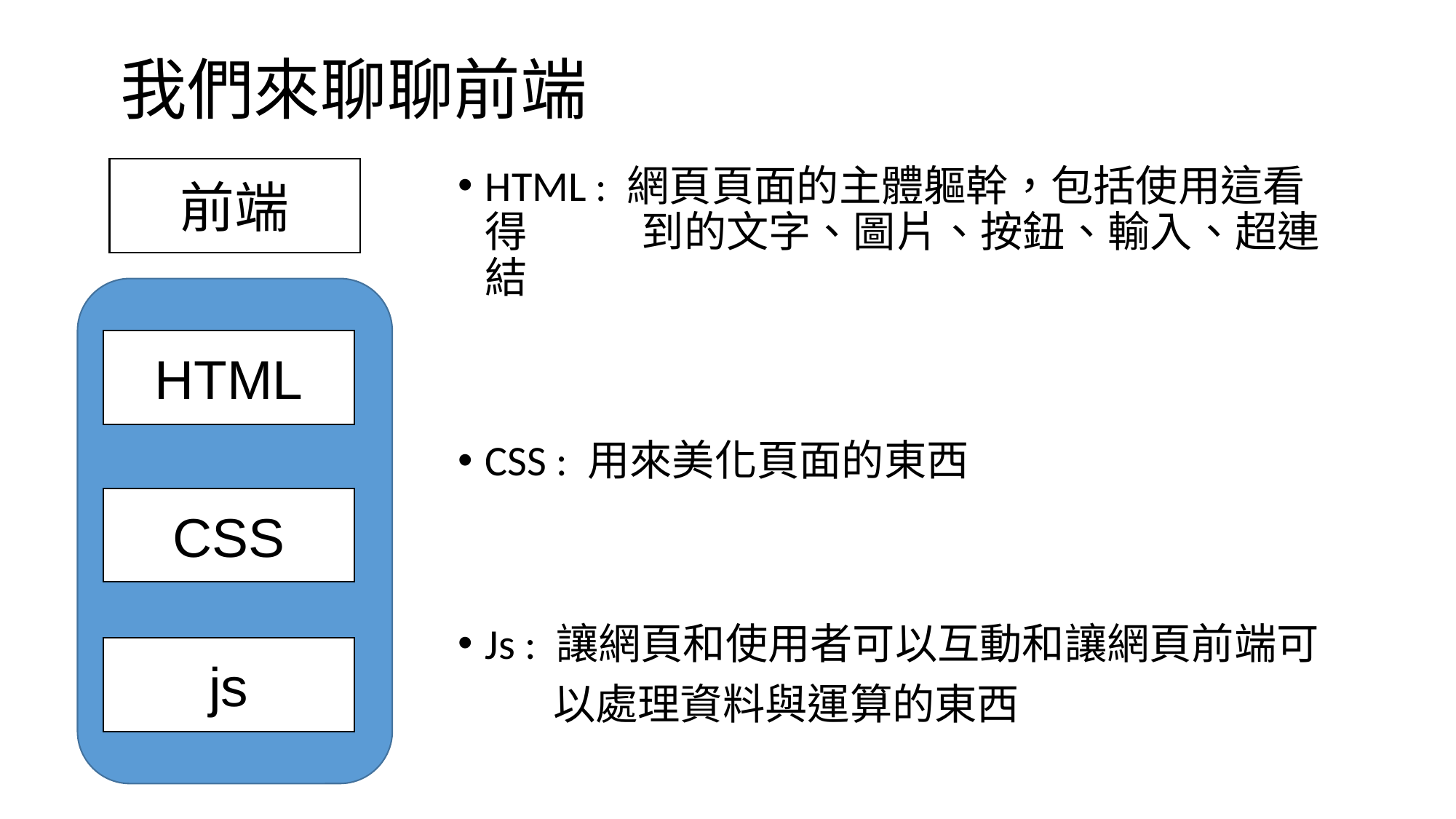

# 我們來聊聊前端
HTML : 網頁頁面的主體軀幹，包括使用這看得	     到的文字、圖片、按鈕、輸入、超連結

CSS : 用來美化頁面的東西

Js : 讓網頁和使用者可以互動和讓網頁前端可
         以處理資料與運算的東西

前端

HTML
CSS
js